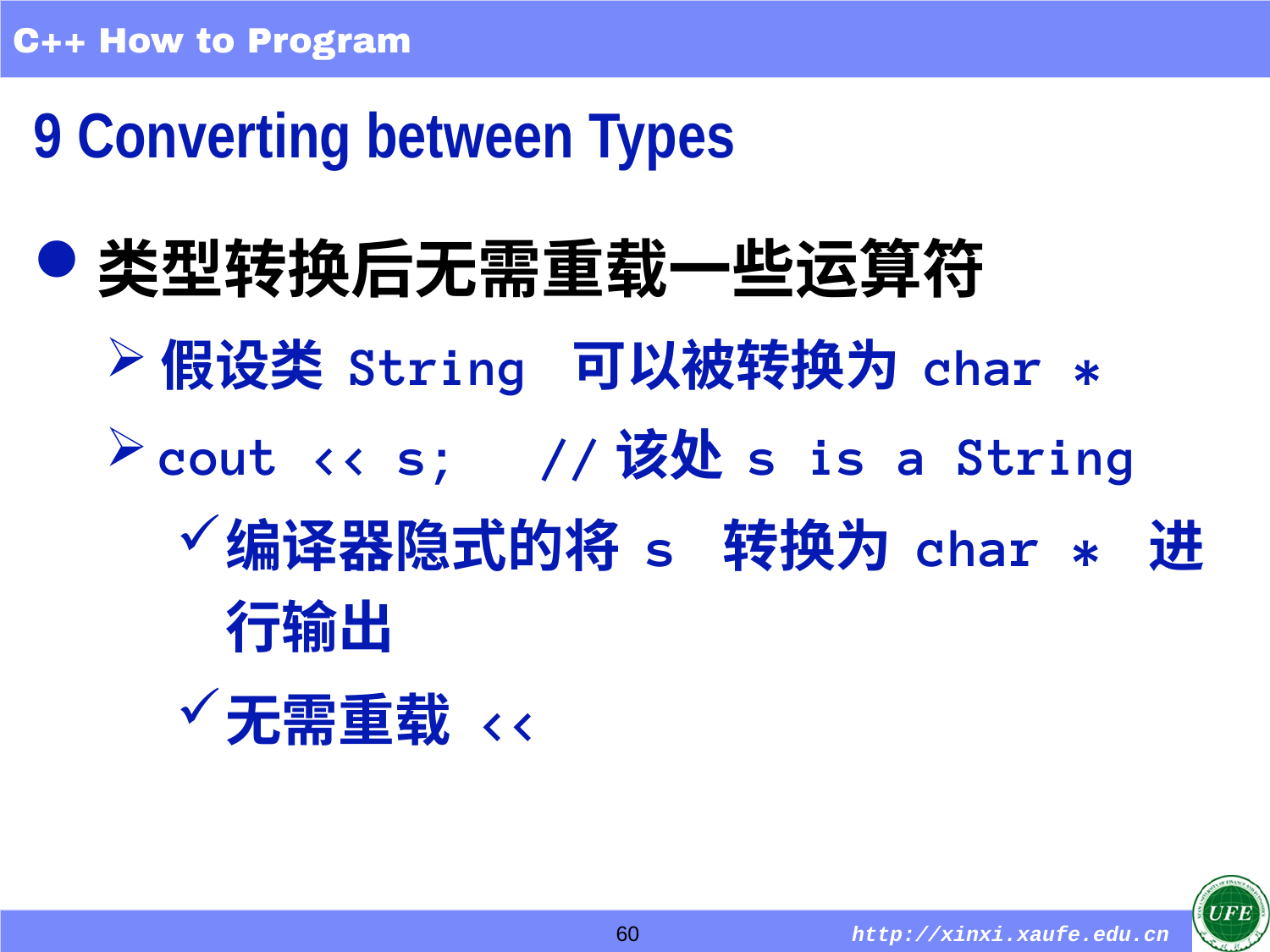

9 Converting between Types
类型转换后无需重载一些运算符
假设类 String 可以被转换为 char *
cout << s; 	//该处 s is a String
编译器隐式的将 s 转换为 char * 进行输出
无需重载 <<
60